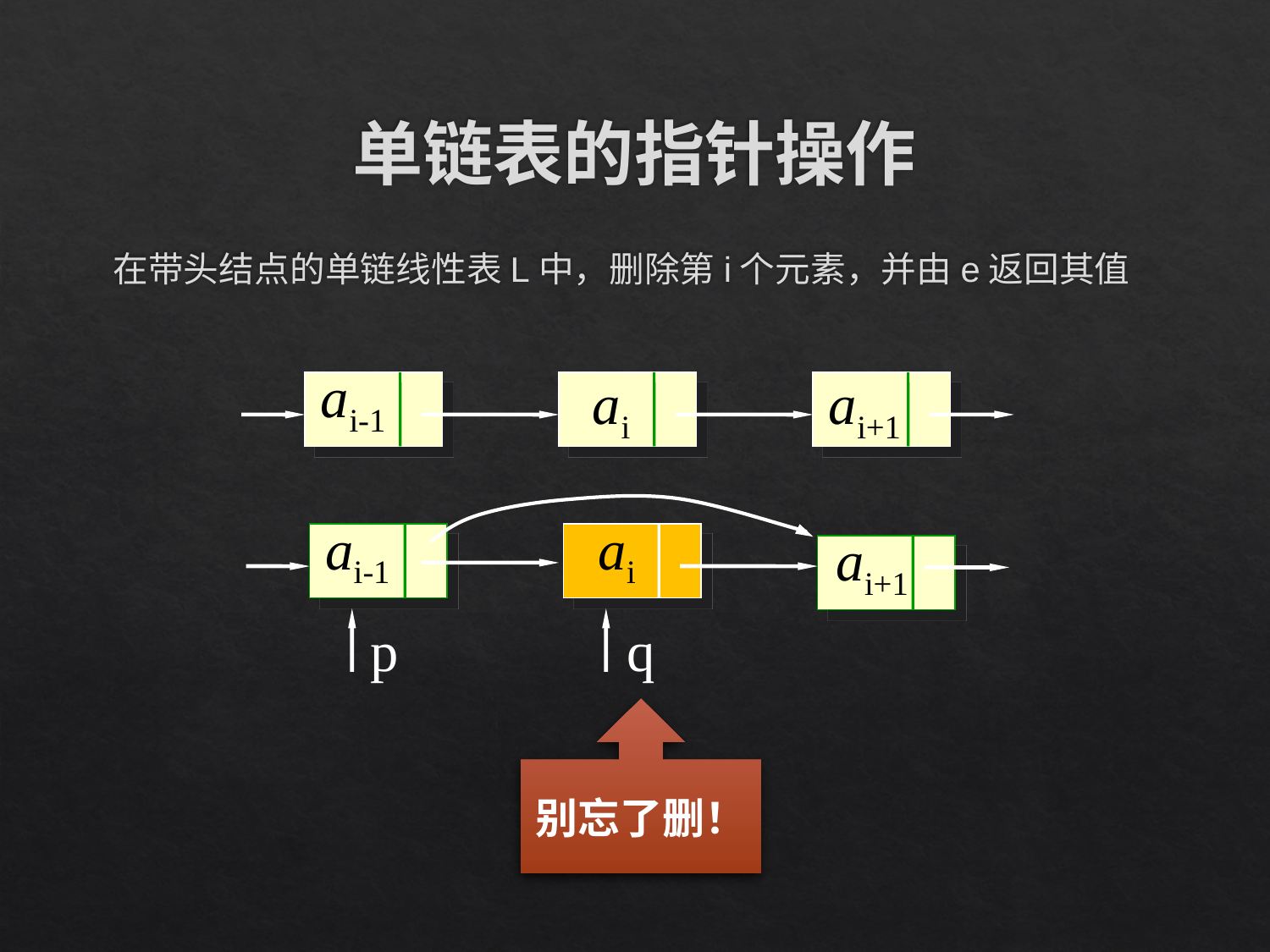

# 单链表的指针操作
在带头结点的单链线性表L中，删除第i个元素，并由e返回其值

ai-1
ai
ai+1

ai-1
ai
ai+1

p

q
别忘了删！